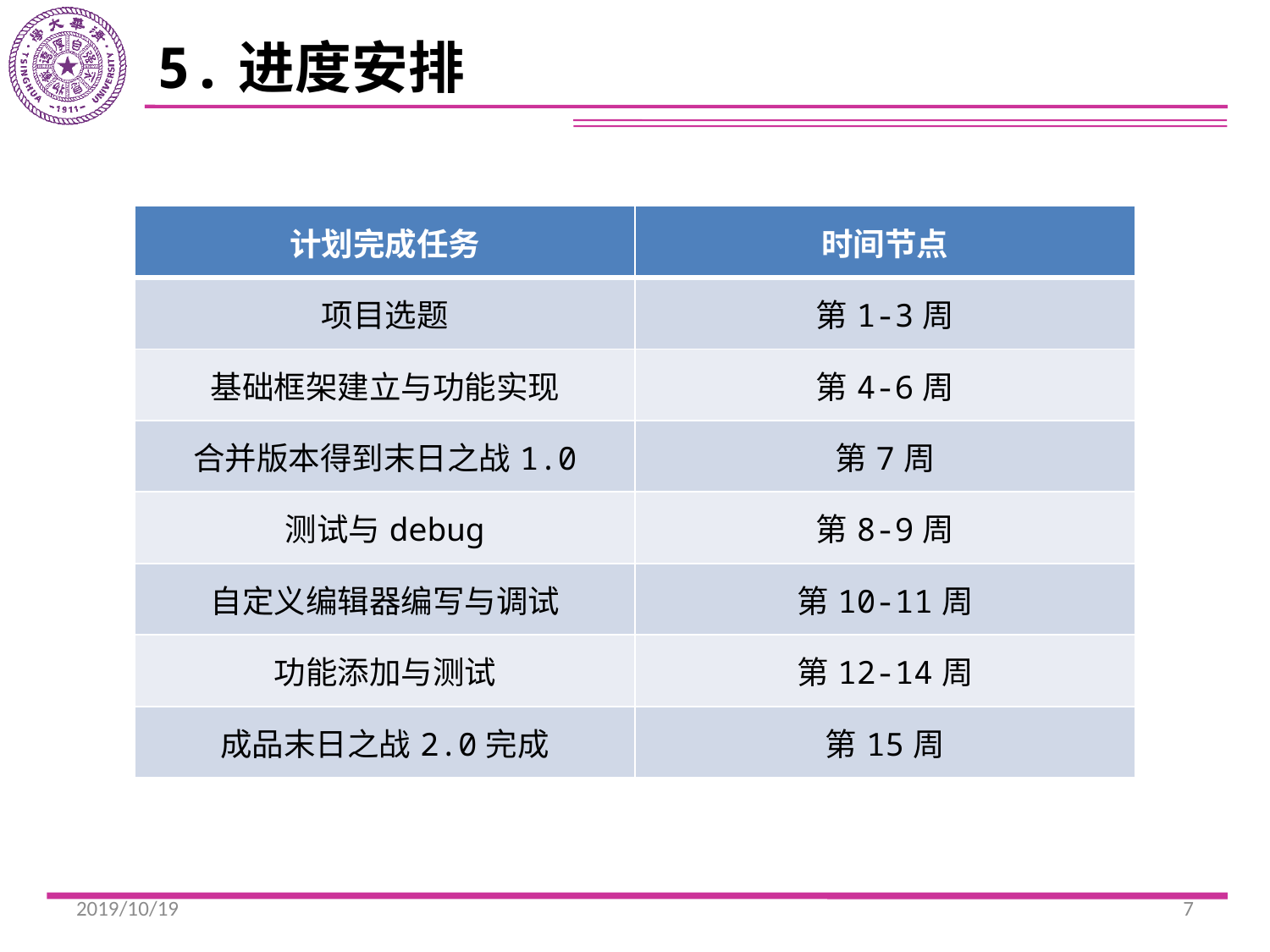

5.进度安排
| 计划完成任务 | 时间节点 |
| --- | --- |
| 项目选题 | 第1-3周 |
| 基础框架建立与功能实现 | 第4-6周 |
| 合并版本得到末日之战1.0 | 第7周 |
| 测试与debug | 第8-9周 |
| 自定义编辑器编写与调试 | 第10-11周 |
| 功能添加与测试 | 第12-14周 |
| 成品末日之战2.0完成 | 第15周 |
2019/10/19
7